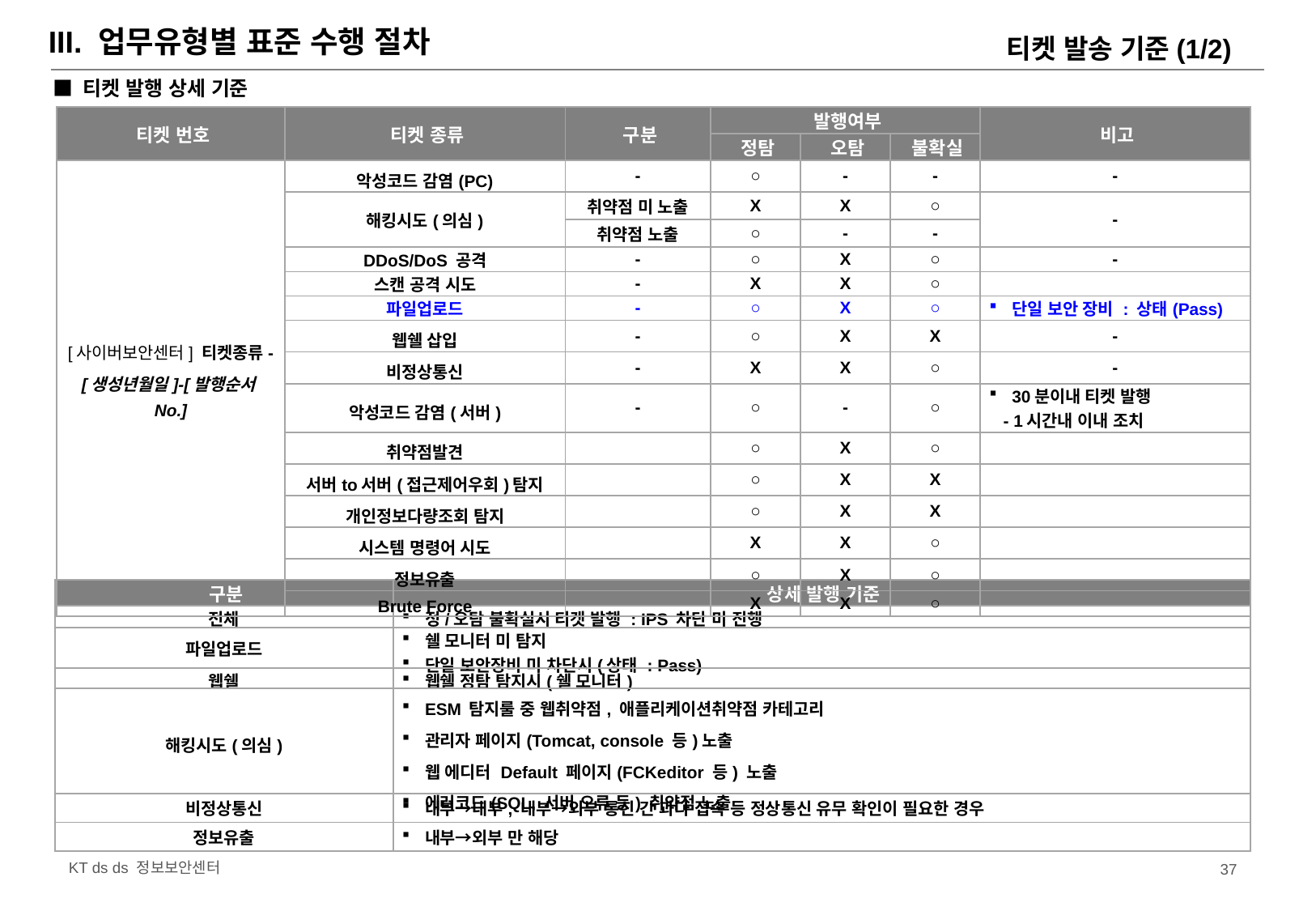

III. 업무유형별 표준 수행 절차
# 티켓 발송 기준(1/2)
■ 티켓 발행 상세 기준
| 티켓 번호 | 티켓 종류 | 구분 | 발행여부 |  |  | 비고 |
| --- | --- | --- | --- | --- | --- | --- |
|  |  |  | 정탐 | 오탐 | 불확실 |  |
| [사이버보안센터] 티켓종류-[생성년월일]-[발행순서No.] | 악성코드 감염(PC) | - | ○ | - | - | - |
|  | 해킹시도(의심) | 취약점 미 노출 | Χ | X | ○ | - |
|  |  | 취약점 노출 | ○ | - | - |  |
|  | DDoS/DoS 공격 | - | ○ | X | ○ | - |
|  | 스캔 공격 시도 | - | X | X | ○ |  |
|  | 파일업로드 | - | ○ | X | ○ | 단일 보안 장비 : 상태(Pass) |
|  | 웹쉘 삽입 | - | ○ | X | X | - |
|  | 비정상통신 | - | X | X | ○ | - |
|  | 악성코드 감염(서버) | - | ○ | - | ○ | 30분이내 티켓 발행 - 1시간내 이내 조치 |
|  | 취약점발견 |  | ○ | X | ○ |  |
|  | 서버to서버(접근제어우회)탐지 |  | ○ | X | X |  |
|  | 개인정보다량조회 탐지 |  | ○ | X | X |  |
|  | 시스템 명령어 시도 |  | X | X | ○ |  |
|  | 정보유출 |  | ○ | X | ○ |  |
|  | Brute Force |  | X | X | ○ |  |
| 구분 | 상세 발행 기준 |
| --- | --- |
| 전체 | 정/오탐 불확실시 티켓 발행 : IPS 차단 미 진행 |
| 파일업로드 | 쉘 모니터 미 탐지 단일 보안장비 미 차단시(상태 : Pass) |
| 웹쉘 | 웹쉘 정탐 탐지시(쉘 모니터) |
| 해킹시도(의심) | ESM 탐지룰 중 웹취약점, 애플리케이션취약점 카테고리 관리자 페이지(Tomcat, console 등)노출 웹 에디터 Default 페이지(FCKeditor 등) 노출 에러코드(SQL, 서버 오류 등) 취약점 노출 |
| 비정상통신 | 내부→내부, 내부→외부 통신 간 과다 접속 등 정상통신 유무 확인이 필요한 경우 |
| 정보유출 | 내부→외부 만 해당 |
37